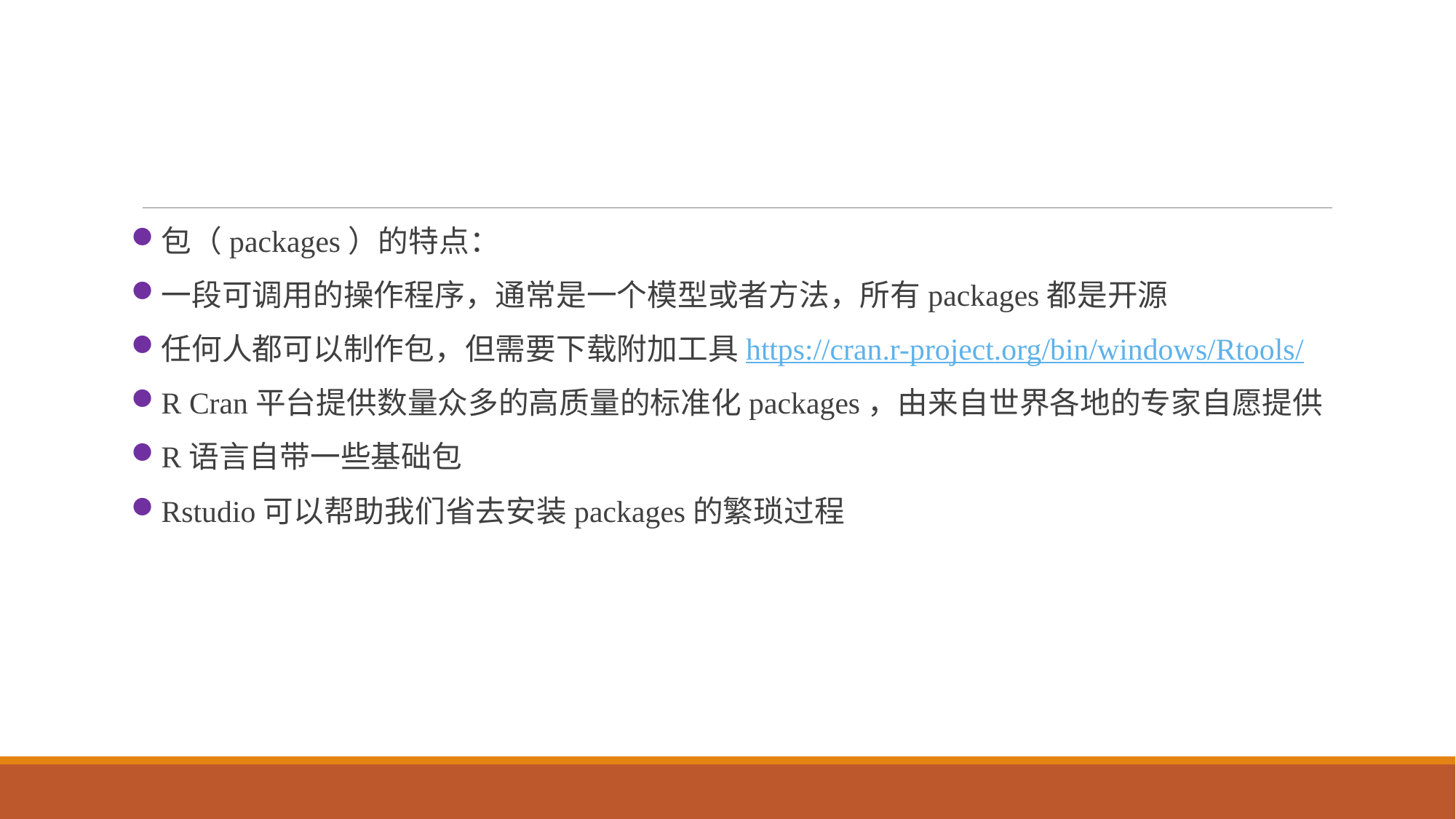

#
包（packages）的特点：
一段可调用的操作程序，通常是一个模型或者方法，所有packages都是开源
任何人都可以制作包，但需要下载附加工具https://cran.r-project.org/bin/windows/Rtools/
R Cran平台提供数量众多的高质量的标准化packages，由来自世界各地的专家自愿提供
R语言自带一些基础包
Rstudio可以帮助我们省去安装packages的繁琐过程